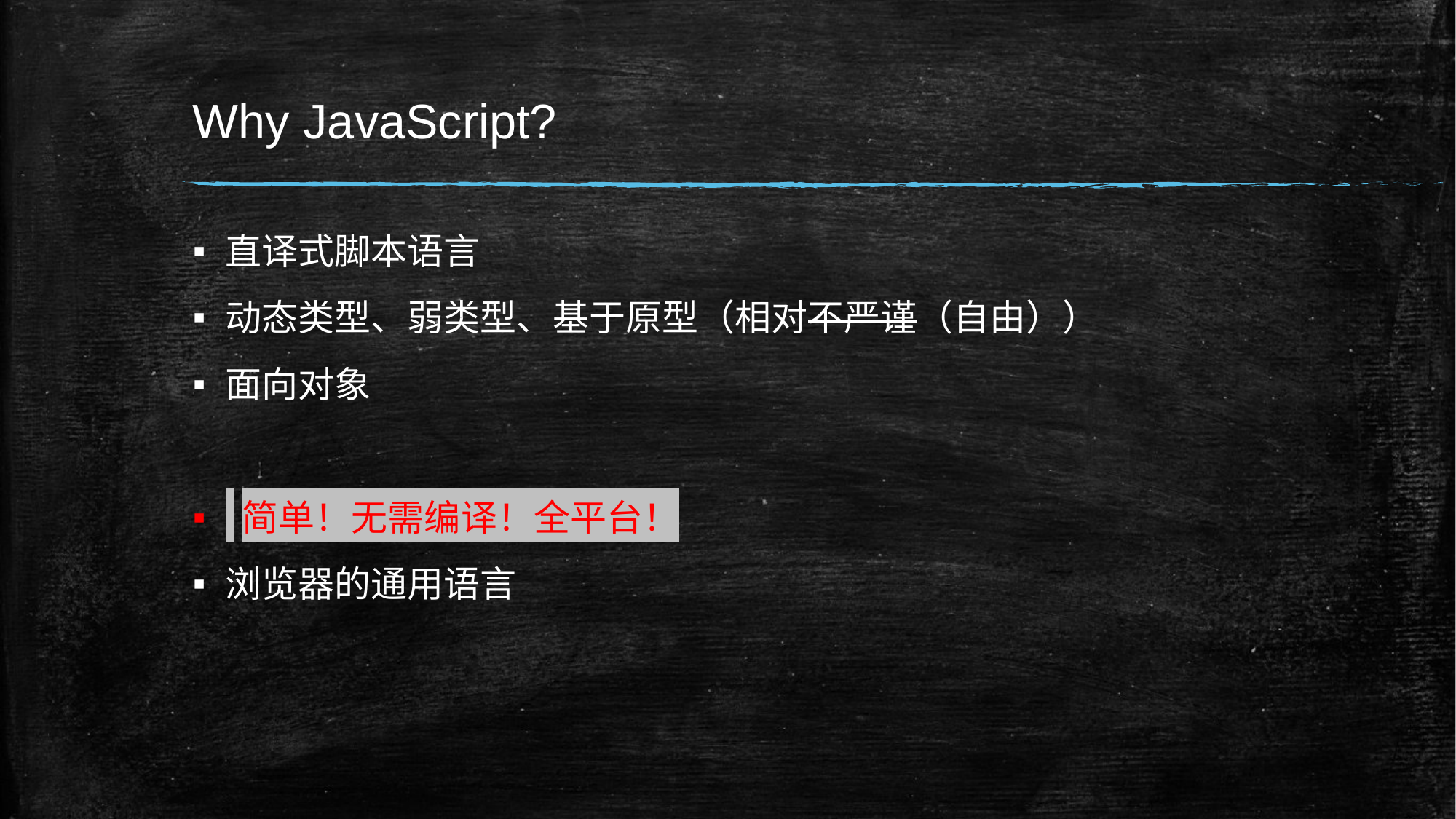

# Why JavaScript?
直译式脚本语言
动态类型、弱类型、基于原型（相对不严谨（自由））
面向对象

 简单！无需编译！全平台！
浏览器的通用语言